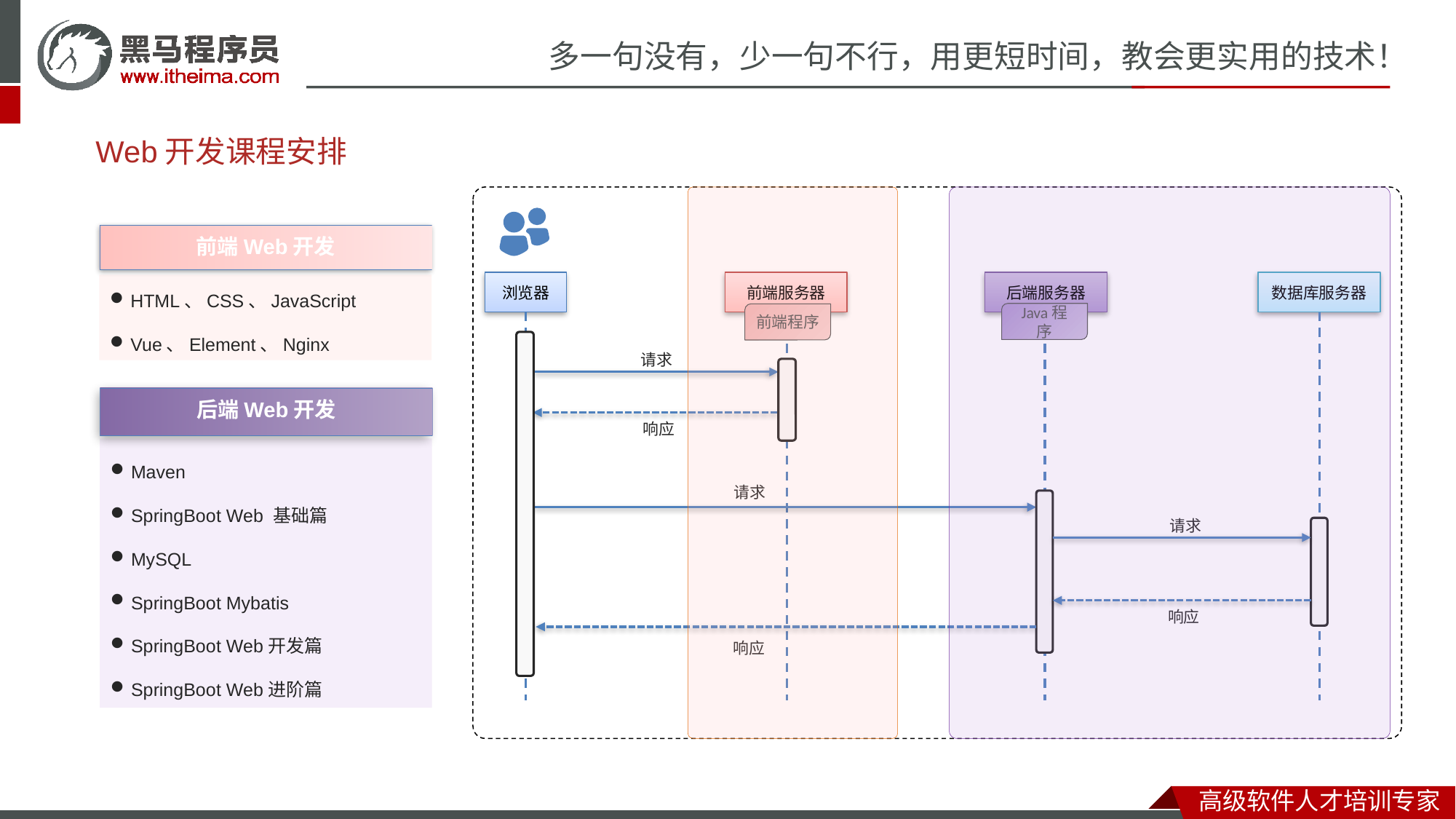

# Web开发课程安排

前端服务器
后端服务器
数据库服务器
浏览器
Java程序
前端程序

请求

响应
请求

请求

响应
响应

前端Web开发
HTML、CSS、JavaScript
Vue、Element、Nginx

后端Web开发
Maven
SpringBoot Web 基础篇
MySQL
SpringBoot Mybatis
SpringBoot Web开发篇
SpringBoot Web进阶篇